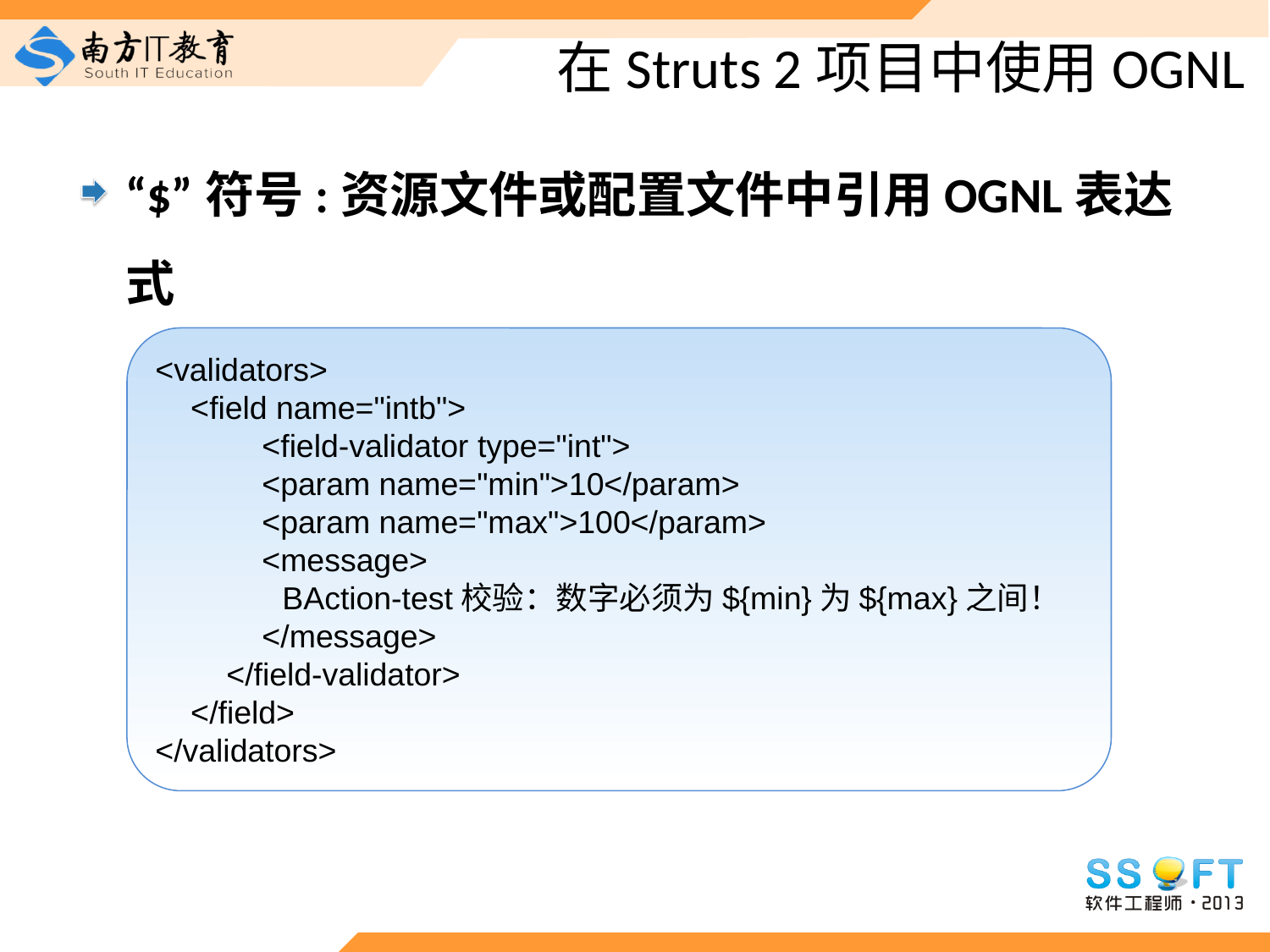

# 在Struts 2项目中使用OGNL
“$”符号:资源文件或配置文件中引用OGNL表达式

<validators>
    <field name="intb">
            <field-validator type="int">
            <param name="min">10</param>
            <param name="max">100</param>
            <message>
	BAction-test校验：数字必须为${min}为${max}之间！
            </message>
        </field-validator>
    </field>
</validators>